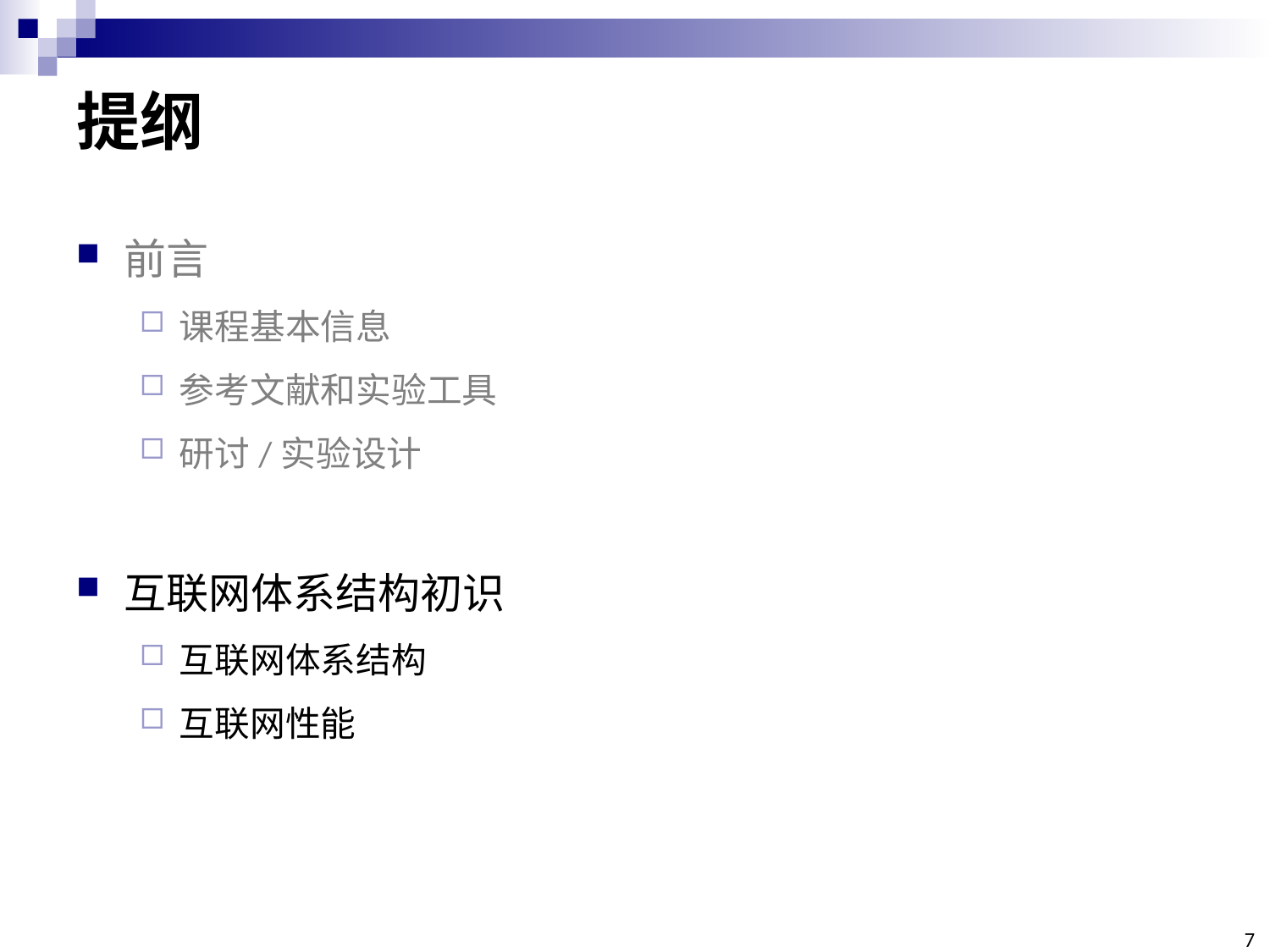

# 提纲
前言
课程基本信息
参考文献和实验工具
研讨/实验设计

互联网体系结构初识
互联网体系结构
互联网性能

7